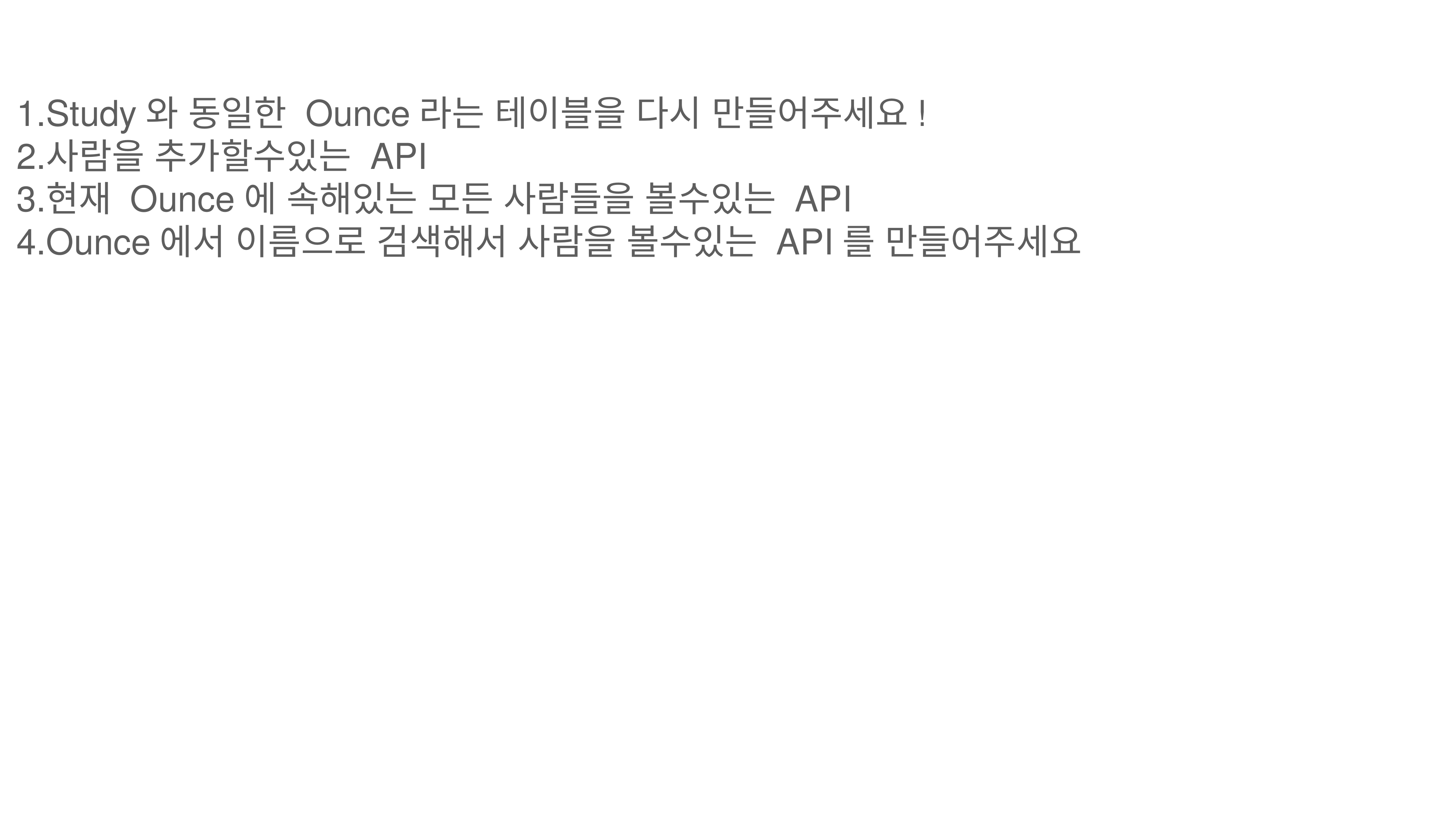

Study와 동일한 Ounce라는 테이블을 다시 만들어주세요!
사람을 추가할수있는 API
현재 Ounce에 속해있는 모든 사람들을 볼수있는 API
Ounce에서 이름으로 검색해서 사람을 볼수있는 API를 만들어주세요